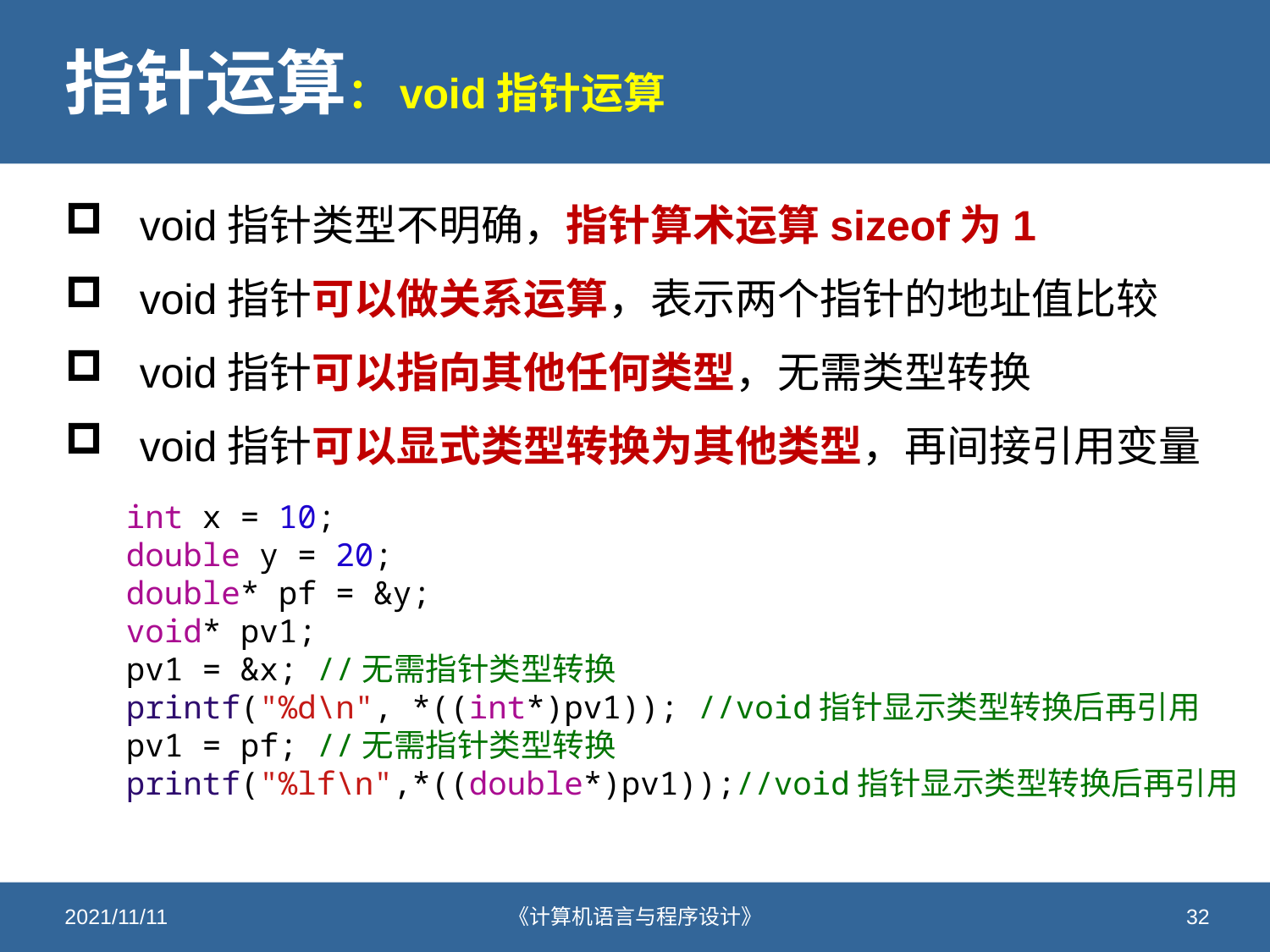

# 指针运算：void指针运算
void指针类型不明确，指针算术运算sizeof为1
void指针可以做关系运算，表示两个指针的地址值比较
void指针可以指向其他任何类型，无需类型转换
void指针可以显式类型转换为其他类型，再间接引用变量

    int x = 10;
    double y = 20;
    double* pf = &y;
    void* pv1;
    pv1 = &x; //无需指针类型转换
    printf("%d\n", *((int*)pv1)); //void指针显示类型转换后再引用
    pv1 = pf; //无需指针类型转换
    printf("%lf\n",*((double*)pv1));//void指针显示类型转换后再引用
2021/11/11
《计算机语言与程序设计》
32